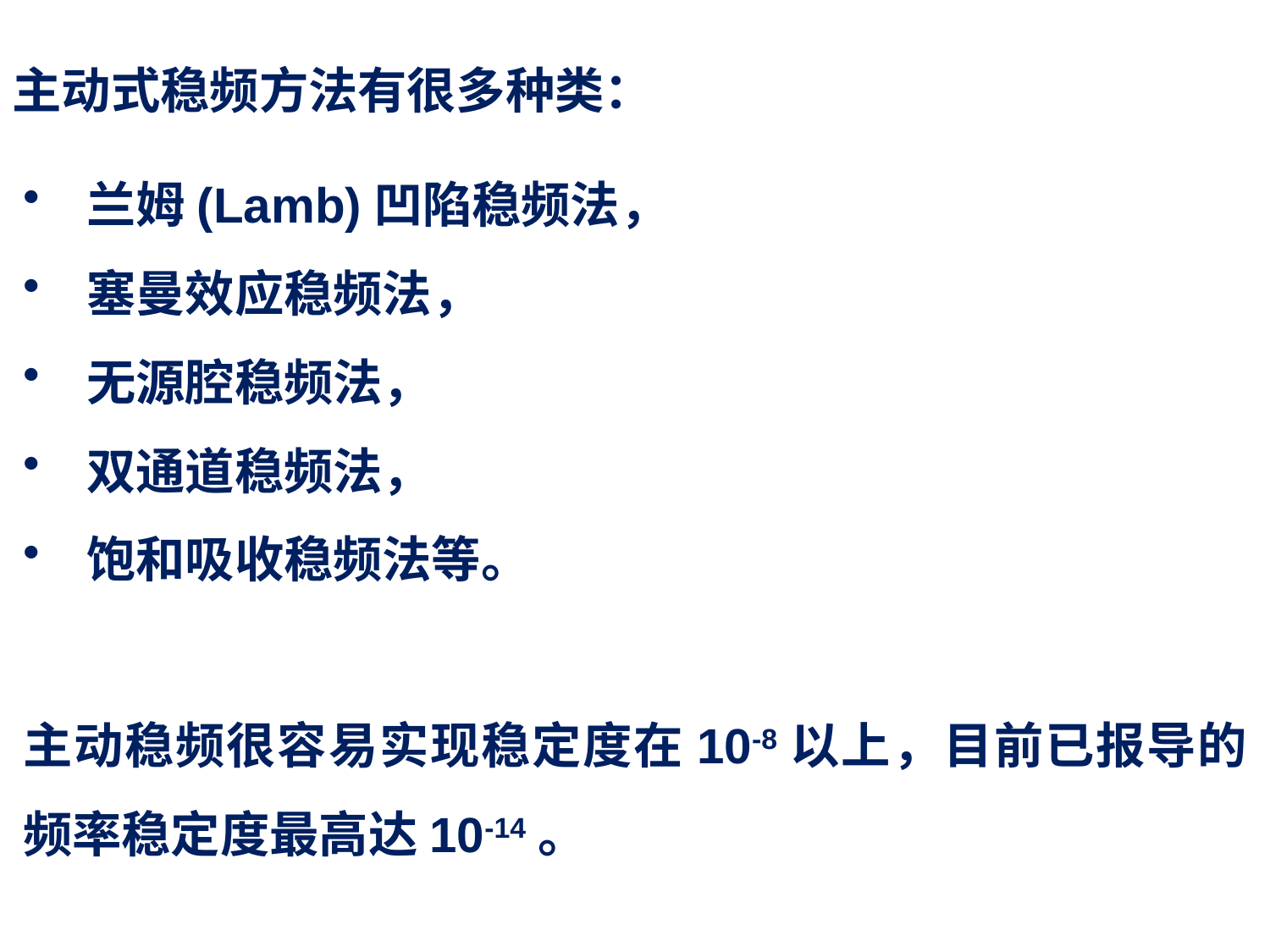

主动式稳频方法有很多种类：
兰姆(Lamb)凹陷稳频法，
塞曼效应稳频法，
无源腔稳频法，
双通道稳频法，
饱和吸收稳频法等。
主动稳频很容易实现稳定度在10-8以上，目前已报导的频率稳定度最高达10-14。